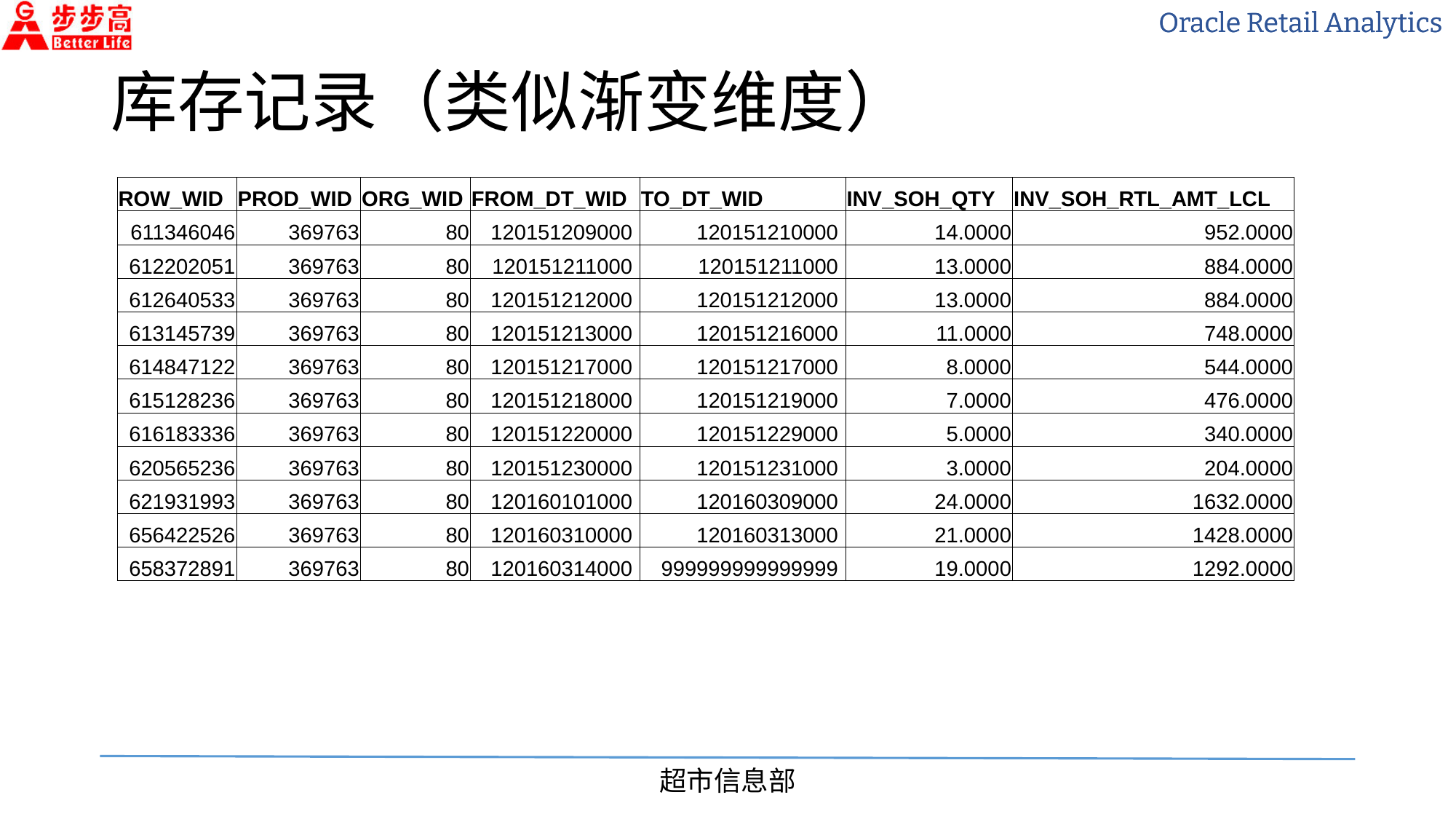

# 库存记录（类似渐变维度）
| ROW\_WID | PROD\_WID | ORG\_WID | FROM\_DT\_WID | TO\_DT\_WID | INV\_SOH\_QTY | INV\_SOH\_RTL\_AMT\_LCL |
| --- | --- | --- | --- | --- | --- | --- |
| 611346046 | 369763 | 80 | 120151209000 | 120151210000 | 14.0000 | 952.0000 |
| 612202051 | 369763 | 80 | 120151211000 | 120151211000 | 13.0000 | 884.0000 |
| 612640533 | 369763 | 80 | 120151212000 | 120151212000 | 13.0000 | 884.0000 |
| 613145739 | 369763 | 80 | 120151213000 | 120151216000 | 11.0000 | 748.0000 |
| 614847122 | 369763 | 80 | 120151217000 | 120151217000 | 8.0000 | 544.0000 |
| 615128236 | 369763 | 80 | 120151218000 | 120151219000 | 7.0000 | 476.0000 |
| 616183336 | 369763 | 80 | 120151220000 | 120151229000 | 5.0000 | 340.0000 |
| 620565236 | 369763 | 80 | 120151230000 | 120151231000 | 3.0000 | 204.0000 |
| 621931993 | 369763 | 80 | 120160101000 | 120160309000 | 24.0000 | 1632.0000 |
| 656422526 | 369763 | 80 | 120160310000 | 120160313000 | 21.0000 | 1428.0000 |
| 658372891 | 369763 | 80 | 120160314000 | 999999999999999 | 19.0000 | 1292.0000 |